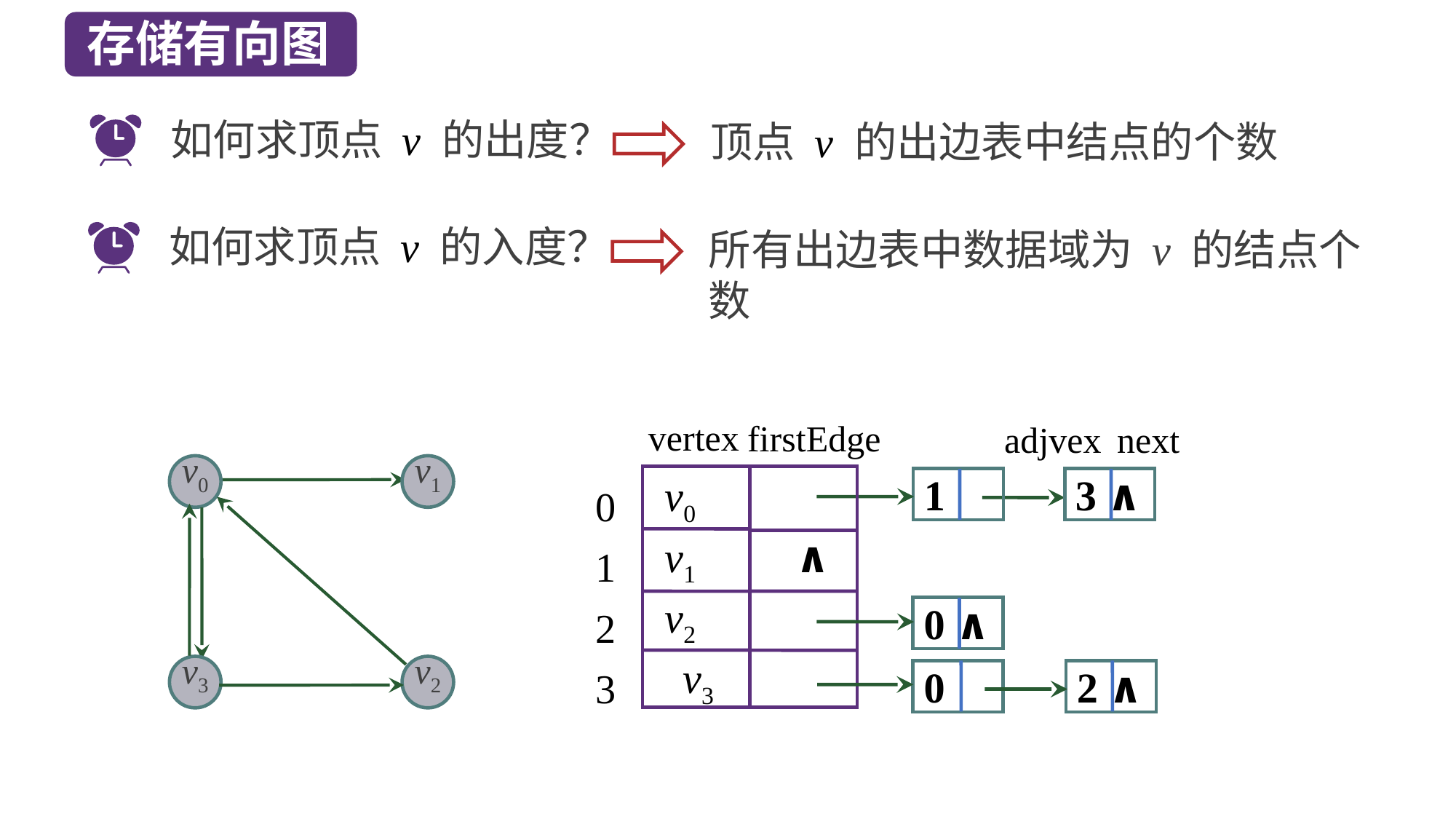

存储有向图

如何求顶点 v 的出度？

顶点 v 的出边表中结点的个数

如何求顶点 v 的入度？

所有出边表中数据域为 v 的结点个数

vertex
firstEdge
adjvex
next
v0
v1

v3
v2

 v0
 v1
 v2
 v3

0
1
2
3

1
3 ∧

∧
0 ∧

0

2 ∧